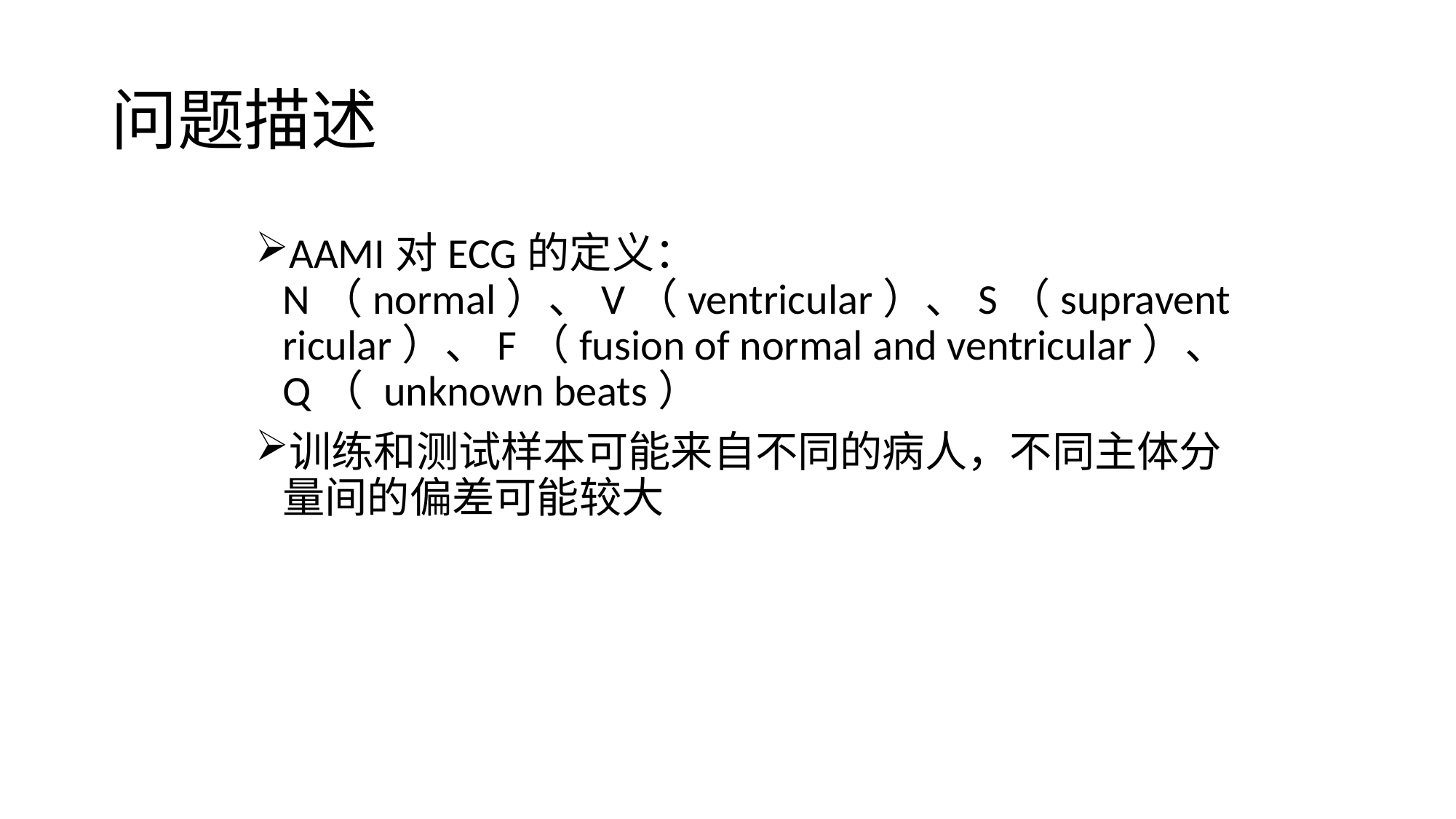

# 问题描述

AAMI对ECG的定义：N（normal）、V（ventricular）、S（supraventricular）、F（fusion of normal and ventricular）、Q（ unknown beats）
训练和测试样本可能来自不同的病人，不同主体分量间的偏差可能较大